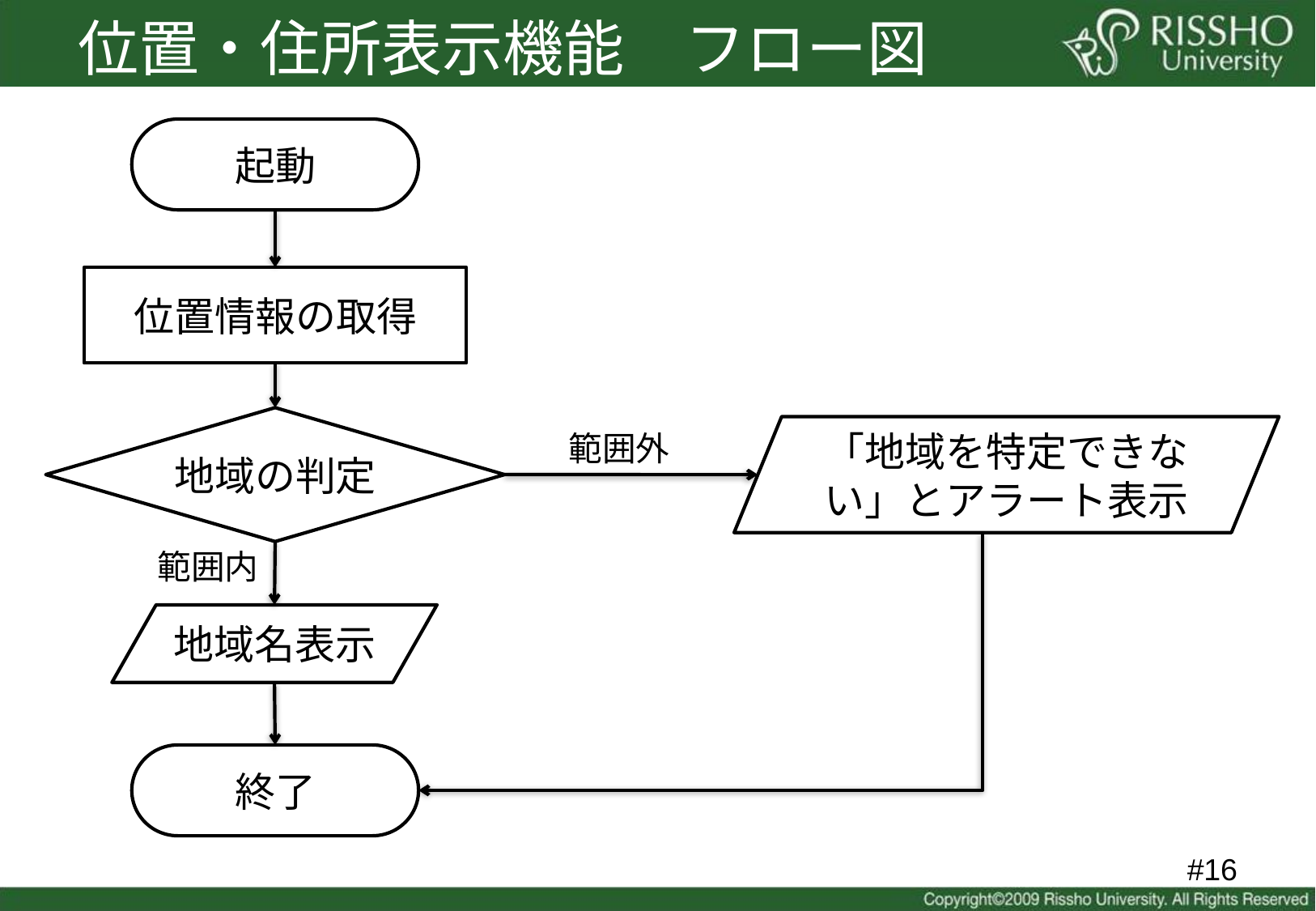

# 位置・住所表示機能　フロー図
起動
位置情報の取得
地域の判定
「地域を特定できない」とアラート表示
範囲外
範囲内
地域名表示
終了